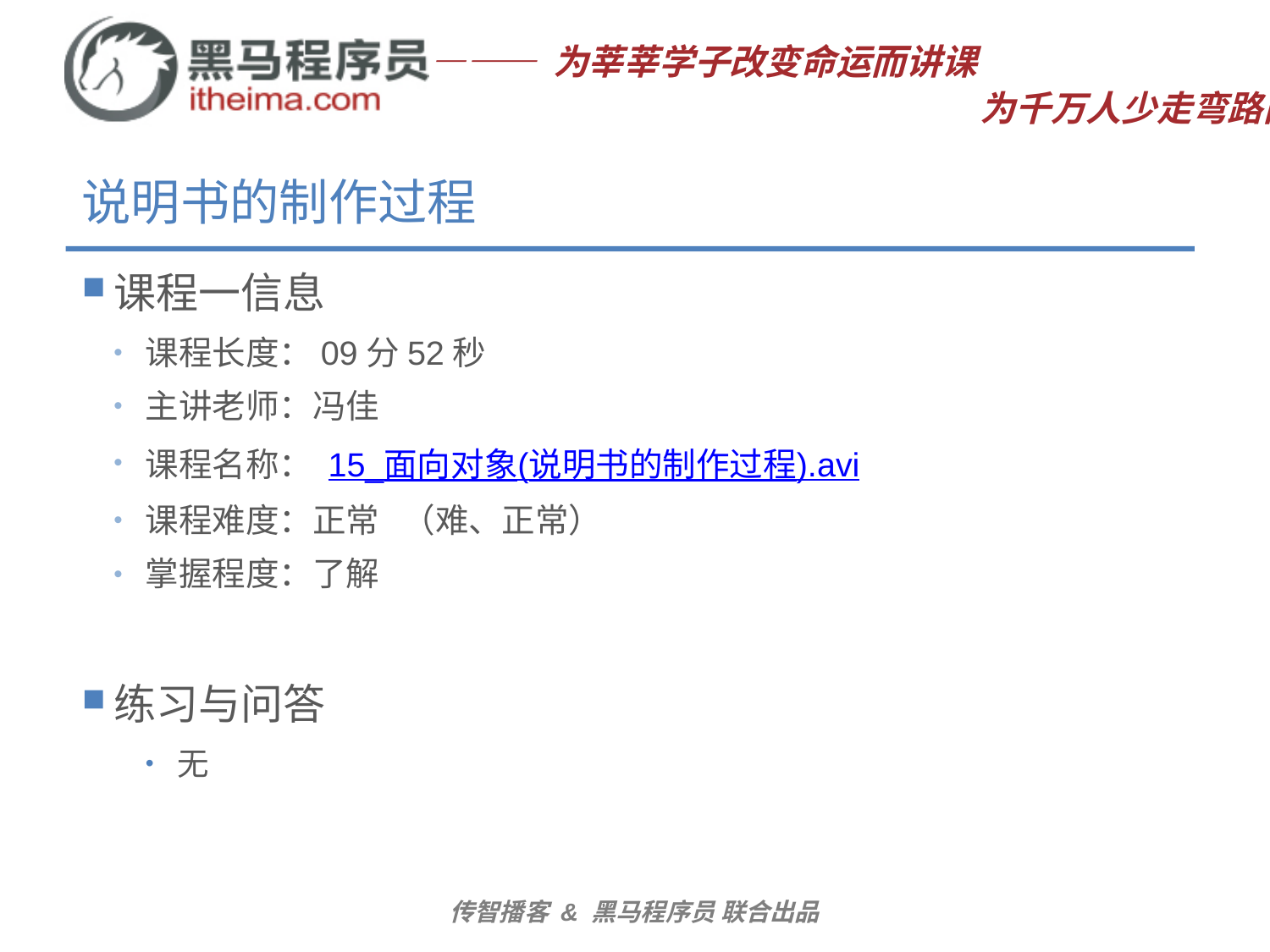

# 说明书的制作过程
课程一信息
课程长度：09分52秒
主讲老师：冯佳
课程名称： 15_面向对象(说明书的制作过程).avi
课程难度：正常   （难、正常）
掌握程度：了解

练习与问答
无